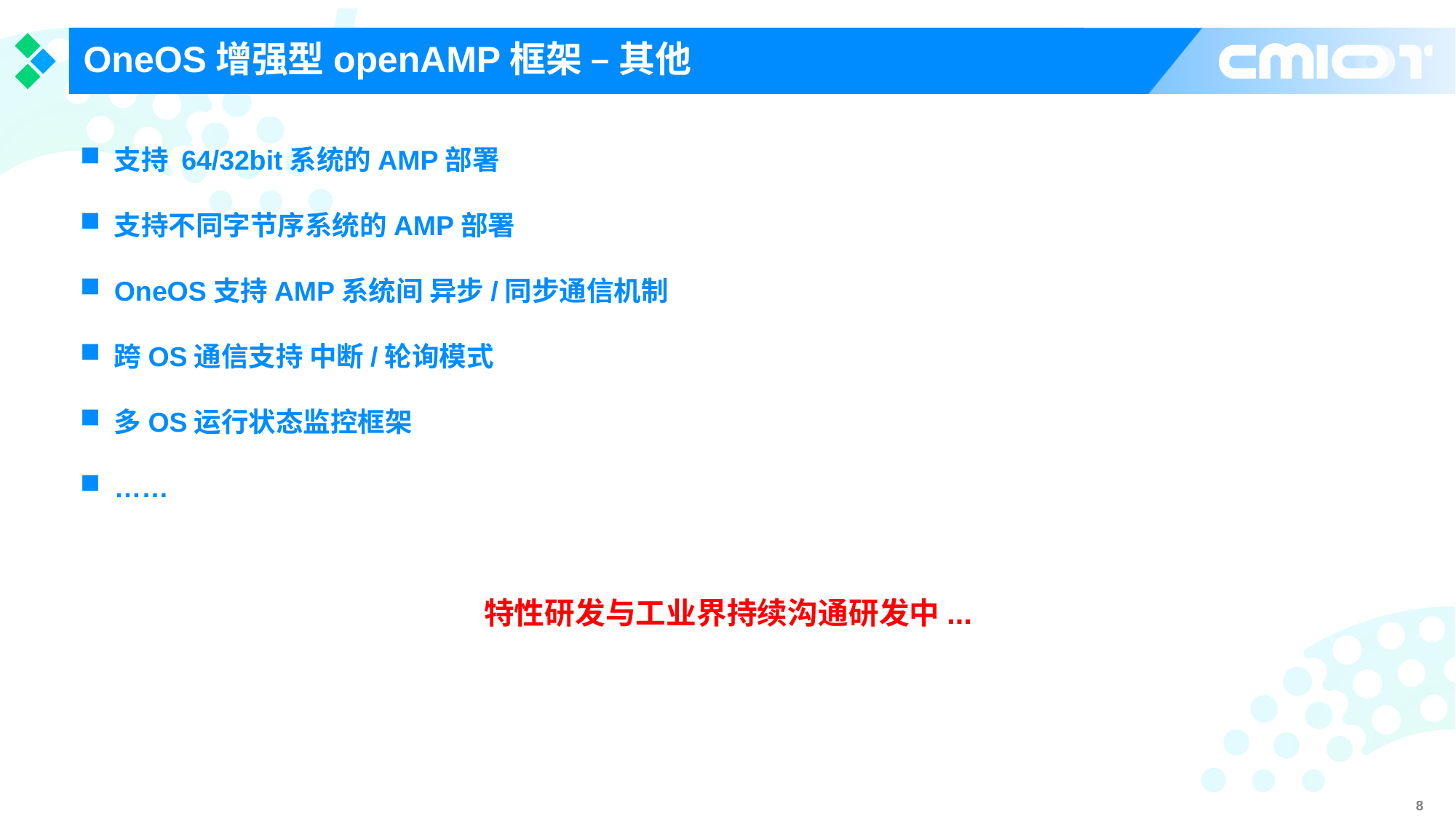

OneOS增强型openAMP框架 – 其他
支持 64/32bit系统的AMP部署

支持不同字节序系统的AMP部署

OneOS支持AMP系统间 异步/同步通信机制

跨OS通信支持 中断/轮询模式

多OS运行状态监控框架

……

特性研发与工业界持续沟通研发中...